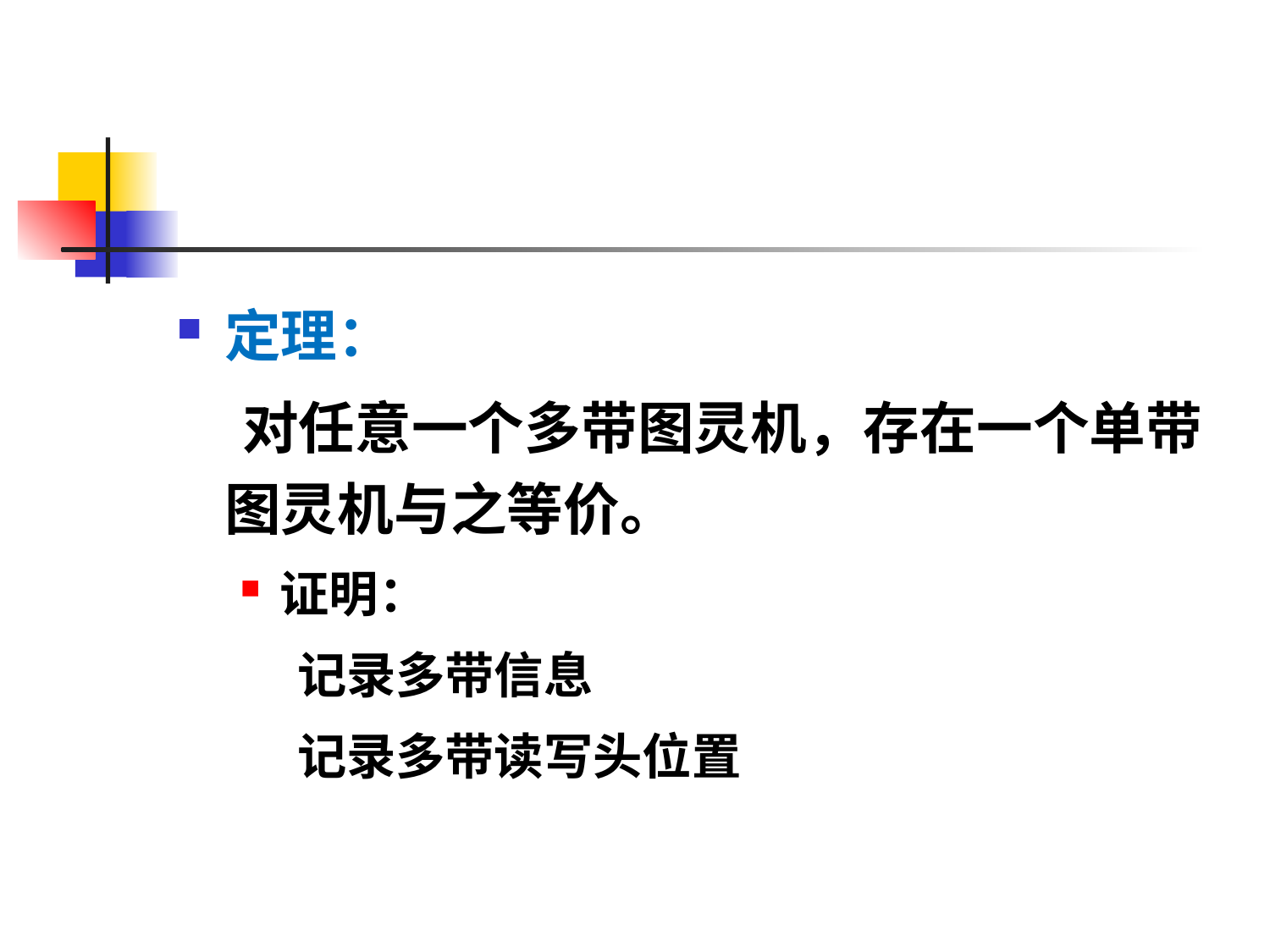

#
定理：
    对任意一个多带图灵机，存在一个单带图灵机与之等价。
证明：
    记录多带信息
    记录多带读写头位置